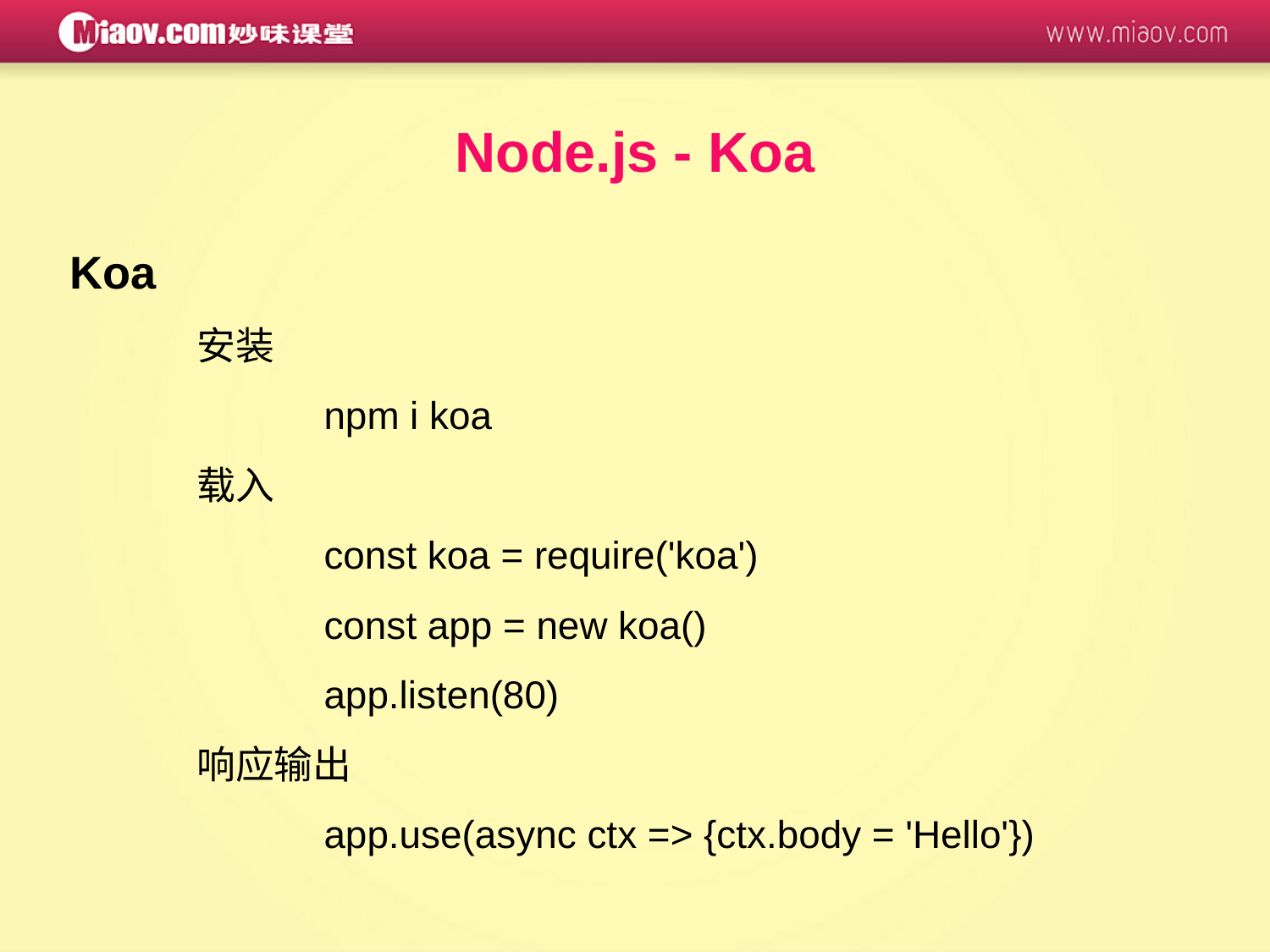

Node.js - Koa
Koa
	安装
		npm i koa
	载入
		const koa = require('koa')
		const app = new koa()
		app.listen(80)
	响应输出
		app.use(async ctx => {ctx.body = 'Hello'})